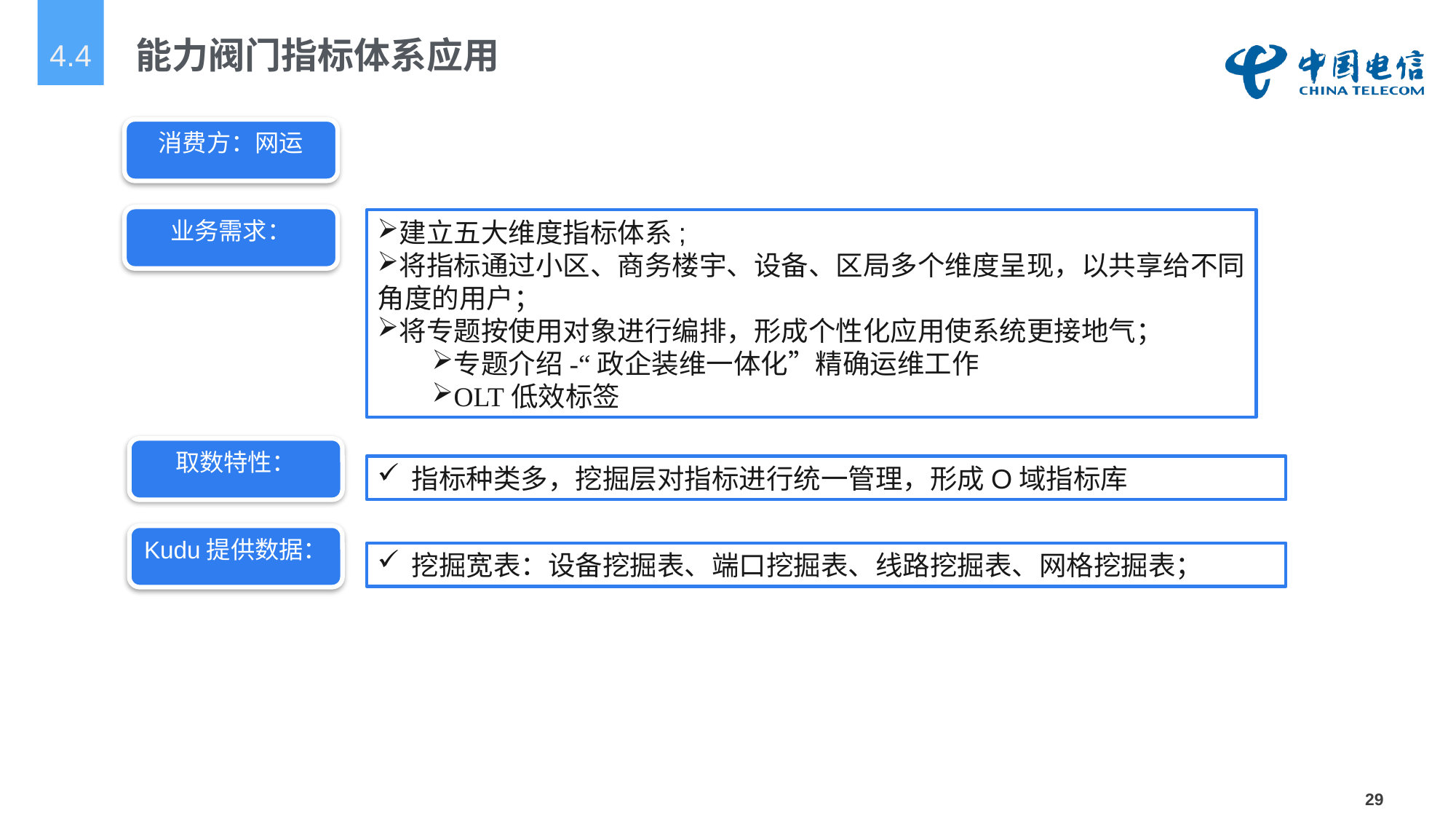

4.4
能力阀门指标体系应用
消费方：网运
业务需求：
建立五大维度指标体系;
将指标通过小区、商务楼宇、设备、区局多个维度呈现，以共享给不同角度的用户；
将专题按使用对象进行编排，形成个性化应用使系统更接地气；
专题介绍-“政企装维一体化”精确运维工作
OLT低效标签
取数特性：
指标种类多，挖掘层对指标进行统一管理，形成O域指标库
Kudu提供数据：
挖掘宽表：设备挖掘表、端口挖掘表、线路挖掘表、网格挖掘表；